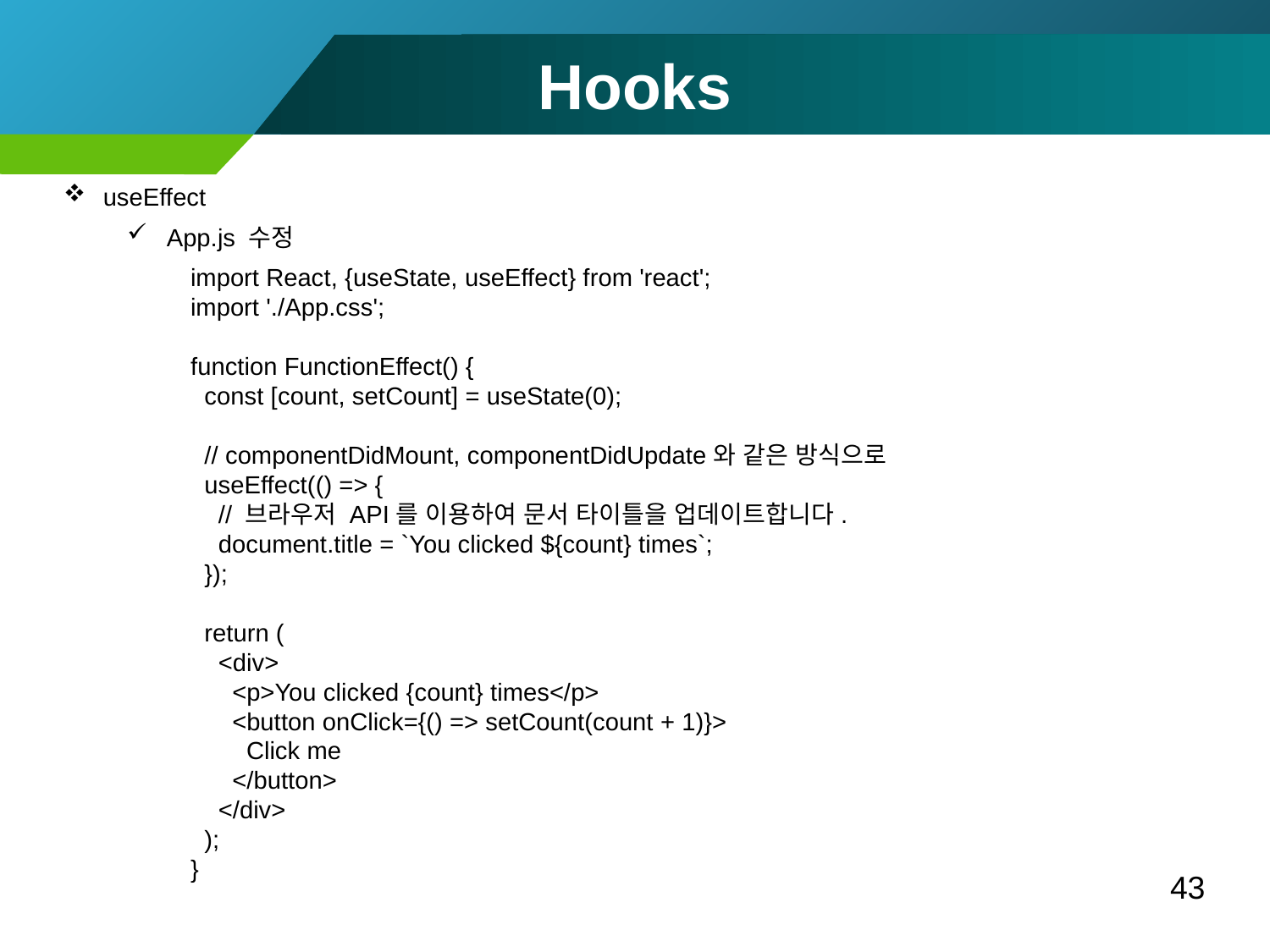

Hooks
useEffect
App.js 수정
import React, {useState, useEffect} from 'react';
import './App.css';

function FunctionEffect() {
  const [count, setCount] = useState(0);

  // componentDidMount, componentDidUpdate와 같은 방식으로
  useEffect(() => {
    // 브라우저 API를 이용하여 문서 타이틀을 업데이트합니다.
    document.title = `You clicked ${count} times`;
  });

  return (
    <div>
      <p>You clicked {count} times</p>
      <button onClick={() => setCount(count + 1)}>
        Click me
      </button>
    </div>
  );
}
43